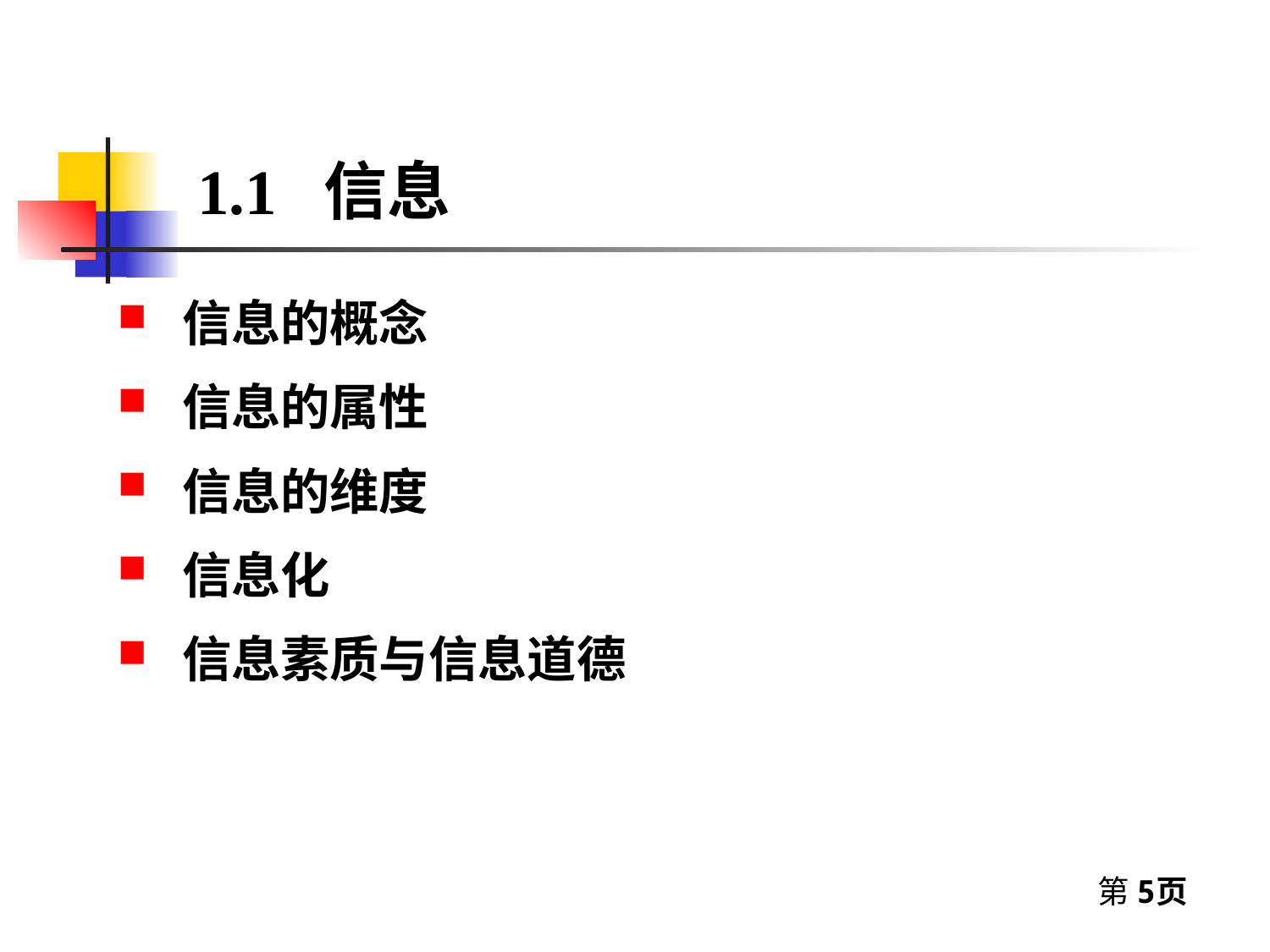

1.1  信息
  信息的概念
  信息的属性
  信息的维度
  信息化
  信息素质与信息道德